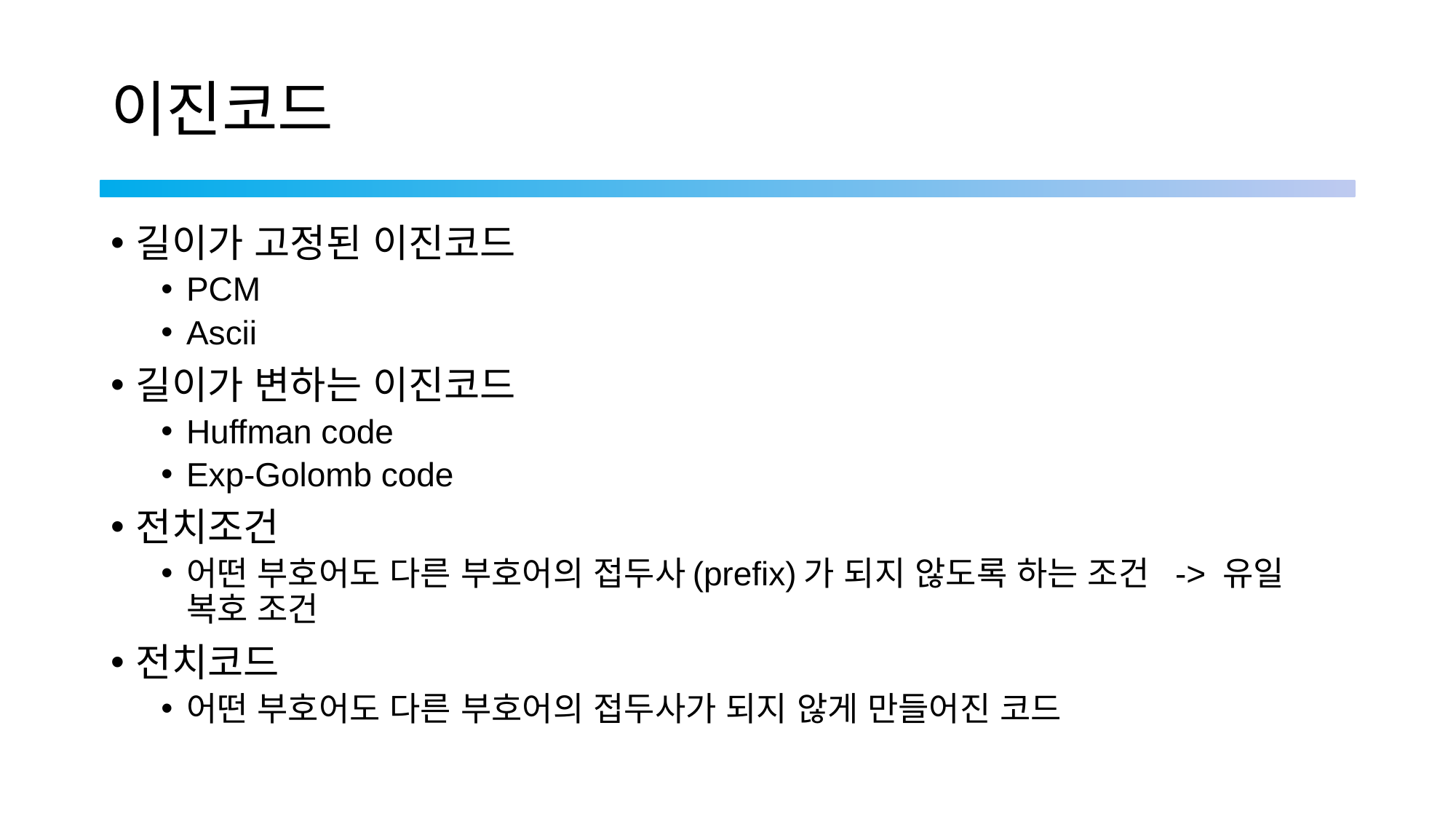

# 이진코드
길이가 고정된 이진코드
PCM
Ascii
길이가 변하는 이진코드
Huffman code
Exp-Golomb code
전치조건
어떤 부호어도 다른 부호어의 접두사(prefix)가 되지 않도록 하는 조건  -> 유일 복호 조건
전치코드
어떤 부호어도 다른 부호어의 접두사가 되지 않게 만들어진 코드